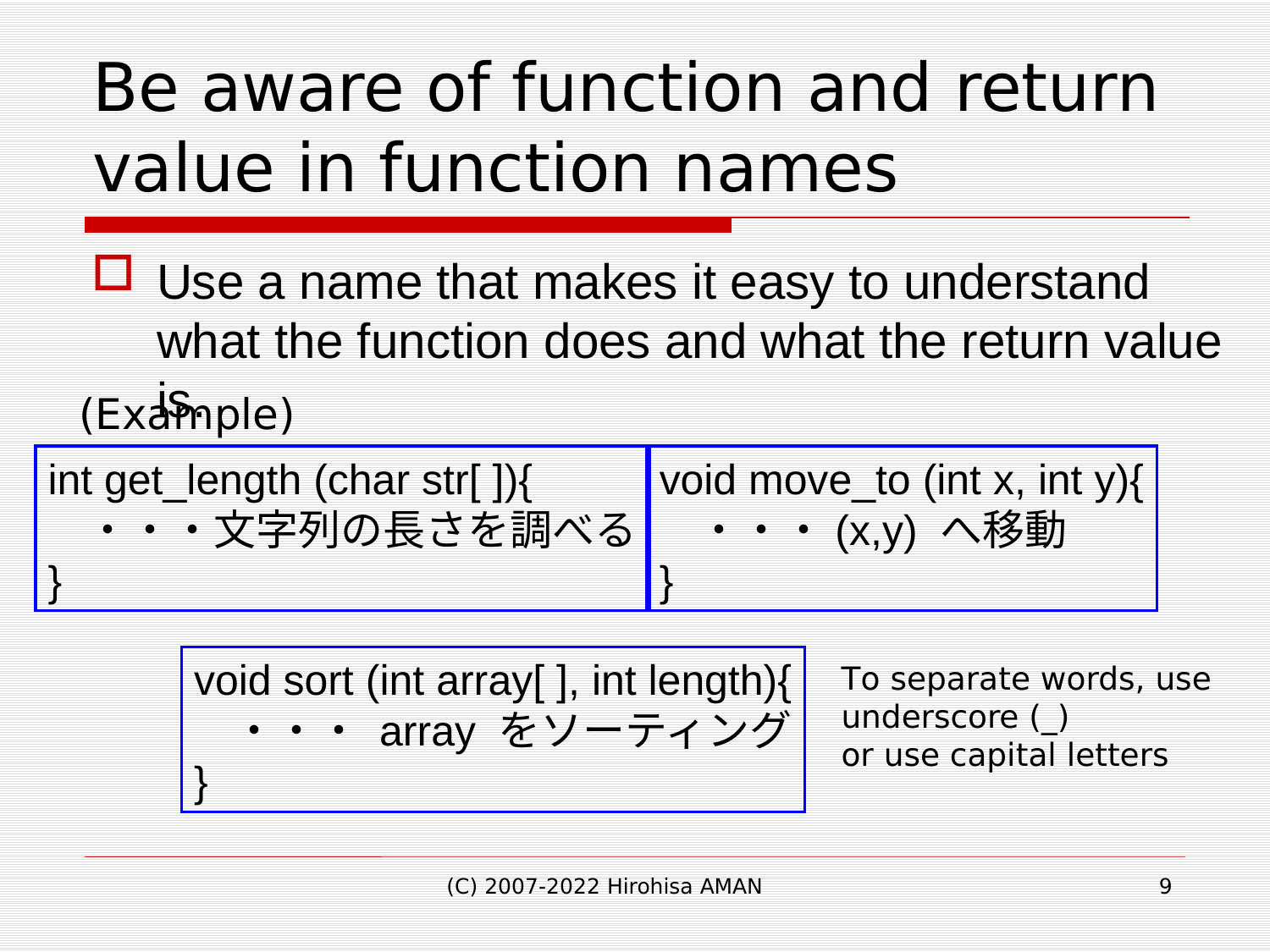

# Be aware of function and return value in function names
Use a name that makes it easy to understand what the function does and what the return value is.
(Example)
int get_length (char str[ ]){
   ・・・文字列の長さを調べる
}
void move_to (int x, int y){
   ・・・(x,y) へ移動
}
void sort (int array[ ], int length){
   ・・・ array をソーティング
}
To separate words, use underscore (_)
or use capital letters
(C) 2007-2022 Hirohisa AMAN
9